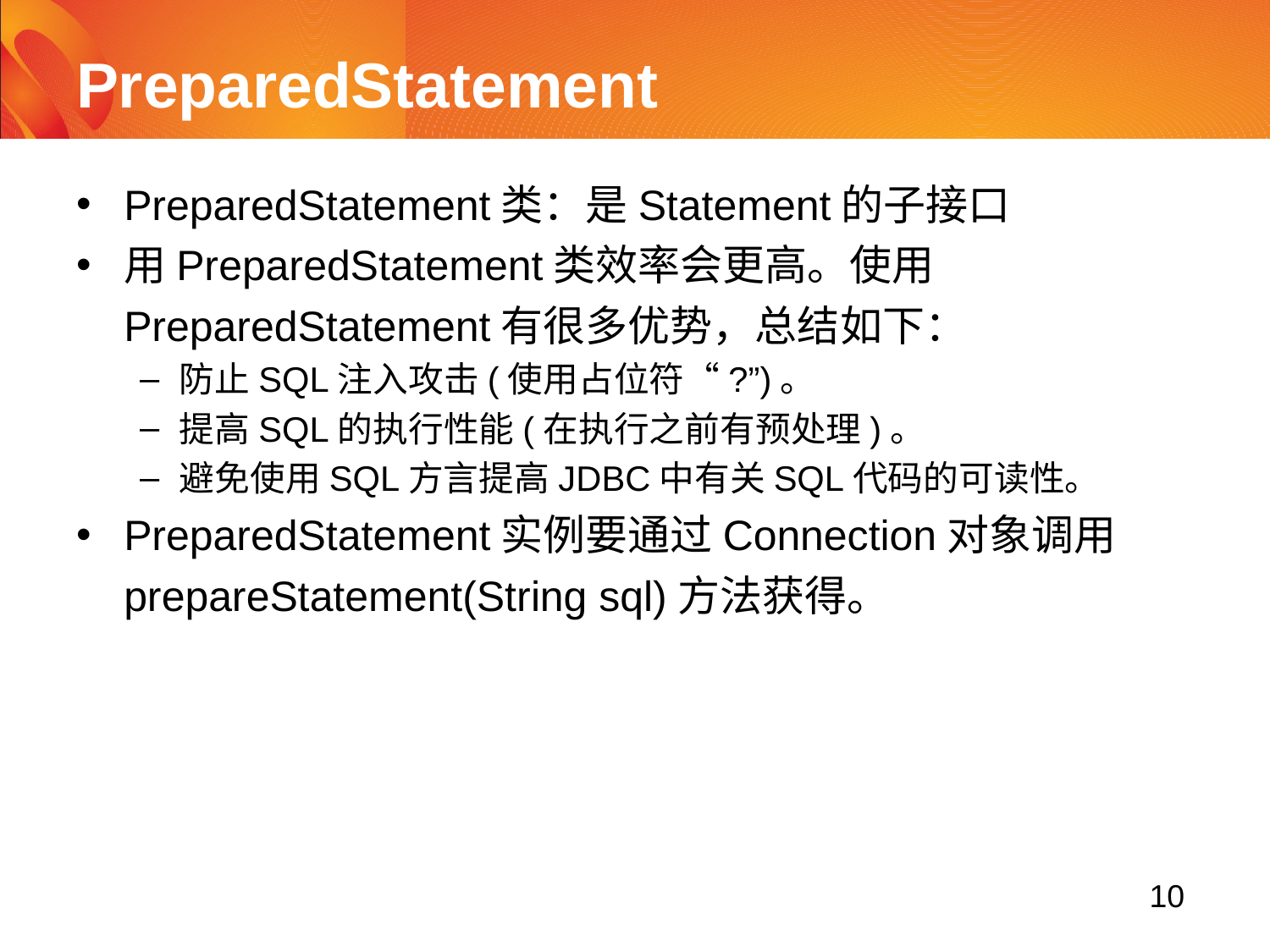

# PreparedStatement
PreparedStatement类：是Statement的子接口
用PreparedStatement类效率会更高。使用PreparedStatement有很多优势，总结如下：
防止SQL注入攻击(使用占位符“?”)。
提高SQL的执行性能(在执行之前有预处理)。
避免使用SQL方言提高JDBC中有关SQL代码的可读性。
PreparedStatement实例要通过Connection对象调用prepareStatement(String sql)方法获得。